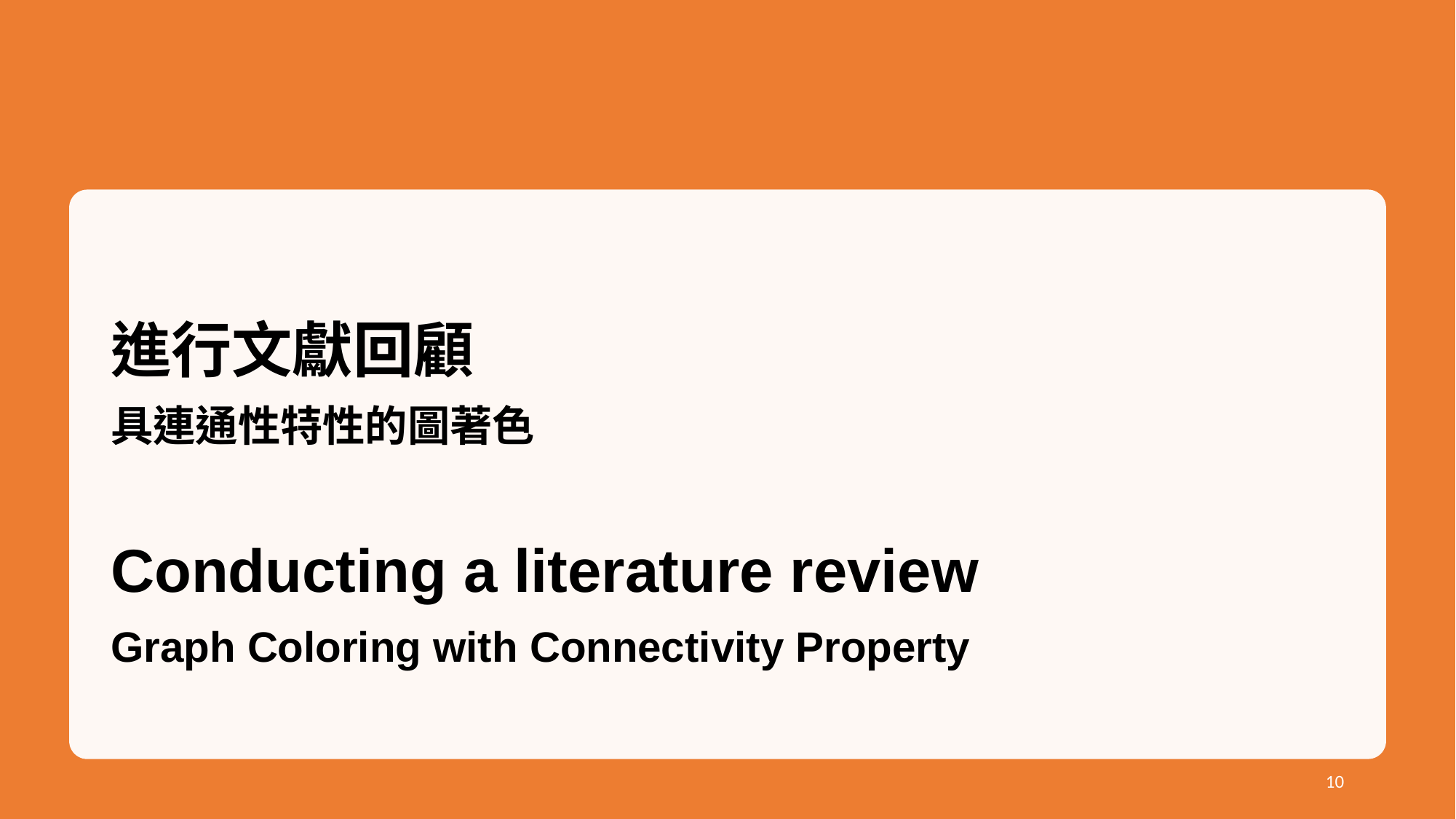

進行文獻回顧
具連通性特性的圖著色

Conducting a literature review
Graph Coloring with Connectivity Property
10